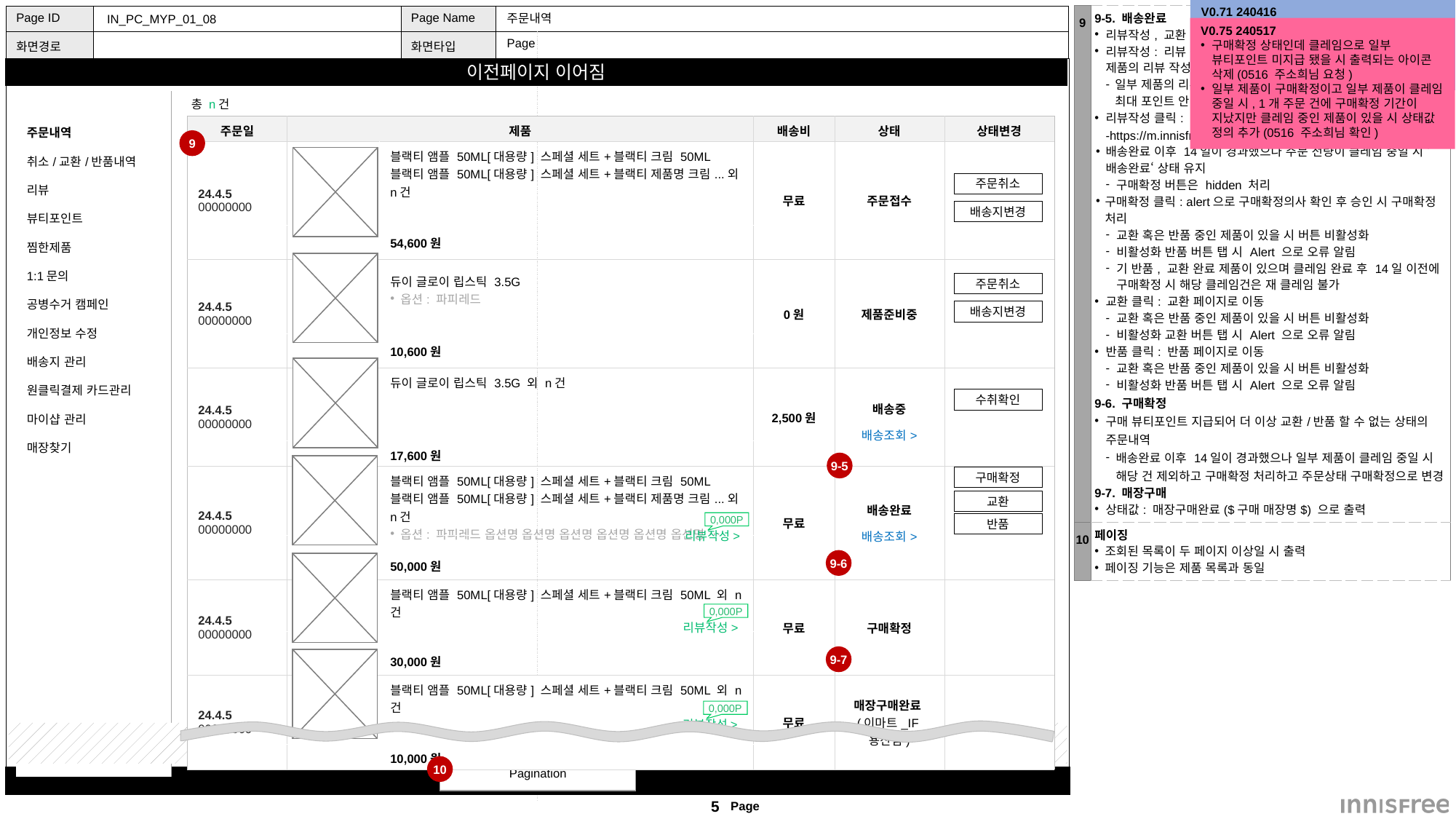

V0.71 240416
클레임이 끝나지 않아 일부 제품이 구매확정 처리가 될 수 없는 상태일 시 상태값 옆에 아이콘 출력하여 표시 필요(0412 주소희님 요청)
| 9 | 9-5. 배송완료 리뷰작성, 교환, 반품, 구매확정 버튼 출력 리뷰작성: 리뷰 작성시 받을 수 있는 최대 포인트 안내하며 모든 제품의 리뷰 작성 시 버튼 미노출 일부 제품의 리뷰 작성 시 남은 제품의 리뷰 작성시 받을 수 있는 최대 포인트 안내 리뷰작성 클릭: 리뷰작성 페이지로 이동 -https://m.innisfree.com/kr/ko/mMypageReviewMain.do 배송완료 이후 14일이 경과했으나 주문 전량이 클레임 중일 시 ‘배송완료‘ 상태 유지 구매확정 버튼은 hidden 처리 구매확정 클릭: alert으로 구매확정의사 확인 후 승인 시 구매확정 처리 교환 혹은 반품 중인 제품이 있을 시 버튼 비활성화 비활성화 반품 버튼 탭 시 Alert 으로 오류 알림 기 반품, 교환 완료 제품이 있으며 클레임 완료 후 14일 이전에 구매확정 시 해당 클레임건은 재 클레임 불가 교환 클릭: 교환 페이지로 이동 교환 혹은 반품 중인 제품이 있을 시 버튼 비활성화 비활성화 교환 버튼 탭 시 Alert 으로 오류 알림 반품 클릭: 반품 페이지로 이동 교환 혹은 반품 중인 제품이 있을 시 버튼 비활성화 비활성화 반품 버튼 탭 시 Alert 으로 오류 알림 9-6. 구매확정 구매 뷰티포인트 지급되어 더 이상 교환/반품 할 수 없는 상태의 주문내역 배송완료 이후 14일이 경과했으나 일부 제품이 클레임 중일 시 해당 건 제외하고 구매확정 처리하고 주문상태 구매확정으로 변경 9-7. 매장구매 상태값: 매장구매완료($구매 매장명$) 으로 출력 |
| --- | --- |
| 10 | 페이징 조회된 목록이 두 페이지 이상일 시 출력 페이징 기능은 제품 목록과 동일 |
 IN_PC_MYP_01_08
# 주문내역
V0.75 240517
구매확정 상태인데 클레임으로 일부 뷰티포인트 미지급 됐을 시 출력되는 아이콘 삭제(0516 주소희님 요청)
일부 제품이 구매확정이고 일부 제품이 클레임 중일 시, 1개 주문 건에 구매확정 기간이 지났지만 클레임 중인 제품이 있을 시 상태값 정의 추가(0516 주소희님 확인)

Page
| 주문내역 |
| --- |
| 취소/교환/반품내역 |
| 리뷰 |
| 뷰티포인트 |
| 찜한제품 |
| 1:1문의 |
| 공병수거 캠페인 |
| 개인정보 수정 |
| 배송지 관리 |
| 원클릭결제 카드관리 |
| 마이샵 관리 |
| 매장찾기 |
|  |
총 n건
| 주문일 | 제품 |  | 배송비 | 상태 | 상태변경 |
| --- | --- | --- | --- | --- | --- |
| 24.4.5 00000000 |  | 블랙티 앰플 50ML[대용량] 스페셜 세트+블랙티 크림 50ML 블랙티 앰플 50ML[대용량] 스페셜 세트+블랙티 제품명 크림...외 n건 | 무료 | 주문접수 |  |
|  |  | 54,600원 |  |  |  |
| 24.4.5 00000000 |  | 듀이 글로이 립스틱 3.5G 옵션: 파피레드 | 0원 | 제품준비중 |  |
|  |  | 10,600원 |  |  |  |
| 24.4.5 00000000 |  | 듀이 글로이 립스틱 3.5G 외 n건 | 2,500원 | 배송중 배송조회> |  |
|  |  | 17,600원 |  |  |  |
| 24.4.5 00000000 |  | 블랙티 앰플 50ML[대용량] 스페셜 세트+블랙티 크림 50ML 블랙티 앰플 50ML[대용량] 스페셜 세트+블랙티 제품명 크림...외 n건 옵션: 파피레드 옵션명 옵션명 옵션명 옵션명 옵션명 옵션명 … | 무료 | 배송완료 배송조회> |  |
|  |  | 50,000원 |  |  |  |
| 24.4.5 00000000 |  | 블랙티 앰플 50ML[대용량] 스페셜 세트+블랙티 크림 50ML 외 n건 | 무료 | 구매확정 |  |
|  |  | 30,000원 |  |  |  |
| 24.4.5 00000000 |  | 블랙티 앰플 50ML[대용량] 스페셜 세트+블랙티 크림 50ML 외 n건 | 무료 | 매장구매완료(이마트\_IF용산점) |  |
|  |  | 10,000원 |  |  |  |
9

주문취소
배송지변경

주문취소
배송지변경

수취확인
9-5

구매확정
교환
반품
0,000P
리뷰작성>
9-6

0,000P
리뷰작성>
9-7

0,000P
리뷰작성>

FOOTER
10
Pagination